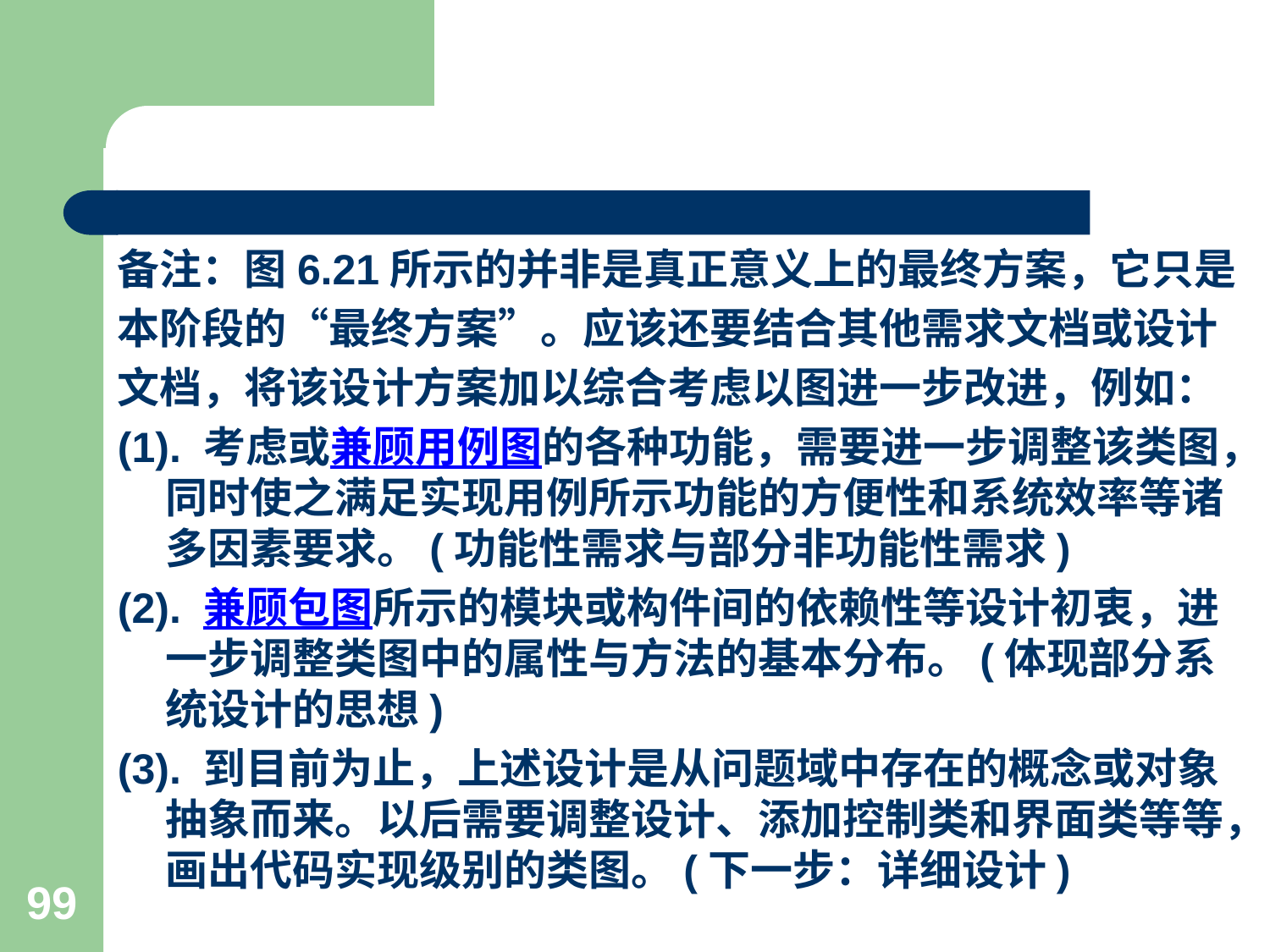

#
备注：图6.21所示的并非是真正意义上的最终方案，它只是
本阶段的“最终方案”。应该还要结合其他需求文档或设计
文档，将该设计方案加以综合考虑以图进一步改进，例如：
(1). 考虑或兼顾用例图的各种功能，需要进一步调整该类图，同时使之满足实现用例所示功能的方便性和系统效率等诸多因素要求。(功能性需求与部分非功能性需求)
(2). 兼顾包图所示的模块或构件间的依赖性等设计初衷，进一步调整类图中的属性与方法的基本分布。(体现部分系统设计的思想)
(3). 到目前为止，上述设计是从问题域中存在的概念或对象抽象而来。以后需要调整设计、添加控制类和界面类等等，画出代码实现级别的类图。(下一步：详细设计)
99